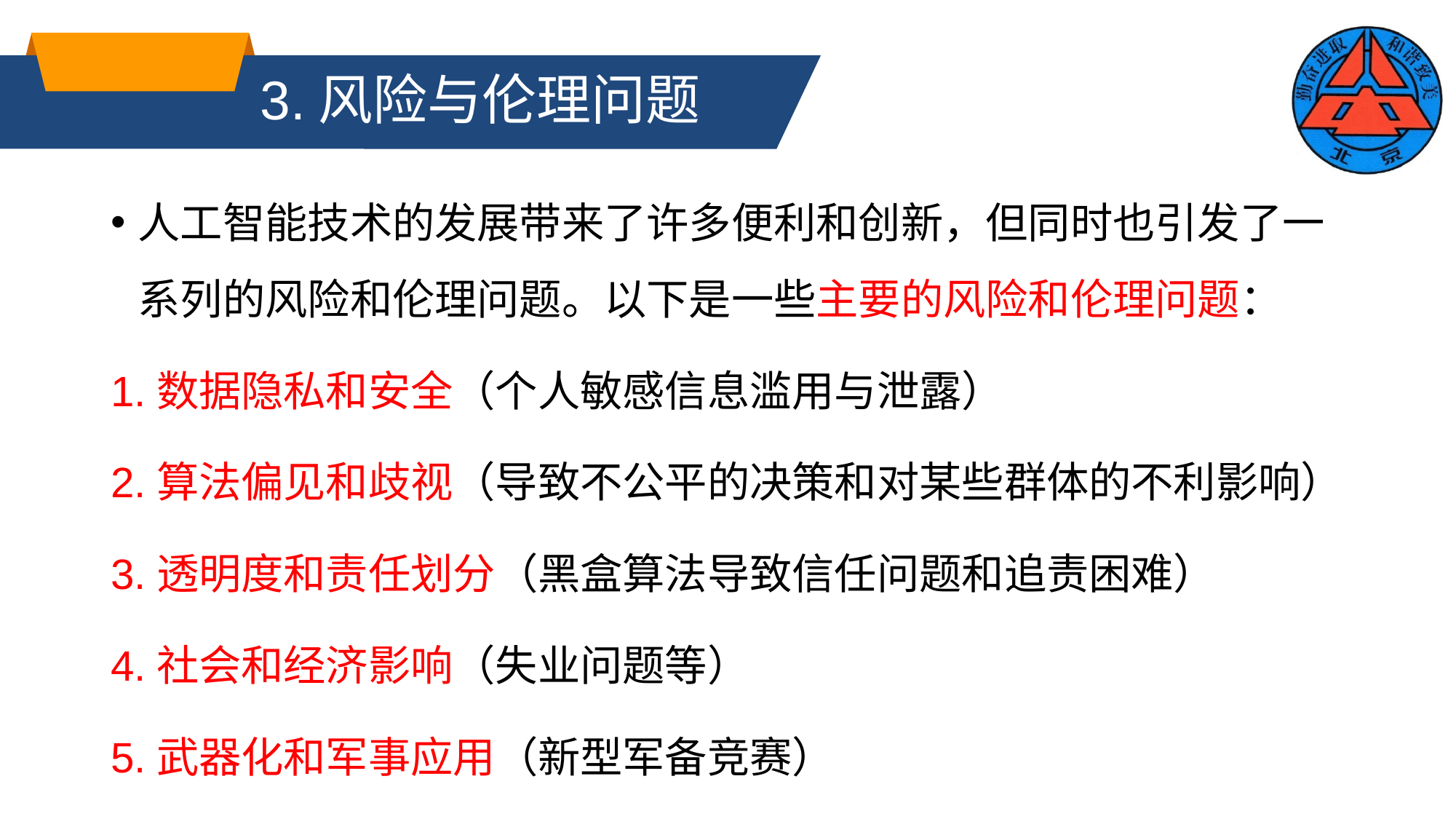

# 3.风险与伦理问题
人工智能技术的发展带来了许多便利和创新，但同时也引发了一系列的风险和伦理问题。以下是一些主要的风险和伦理问题：
1.数据隐私和安全（个人敏感信息滥用与泄露）
2.算法偏见和歧视（导致不公平的决策和对某些群体的不利影响）
3.透明度和责任划分（黑盒算法导致信任问题和追责困难）
4.社会和经济影响（失业问题等）
5.武器化和军事应用（新型军备竞赛）